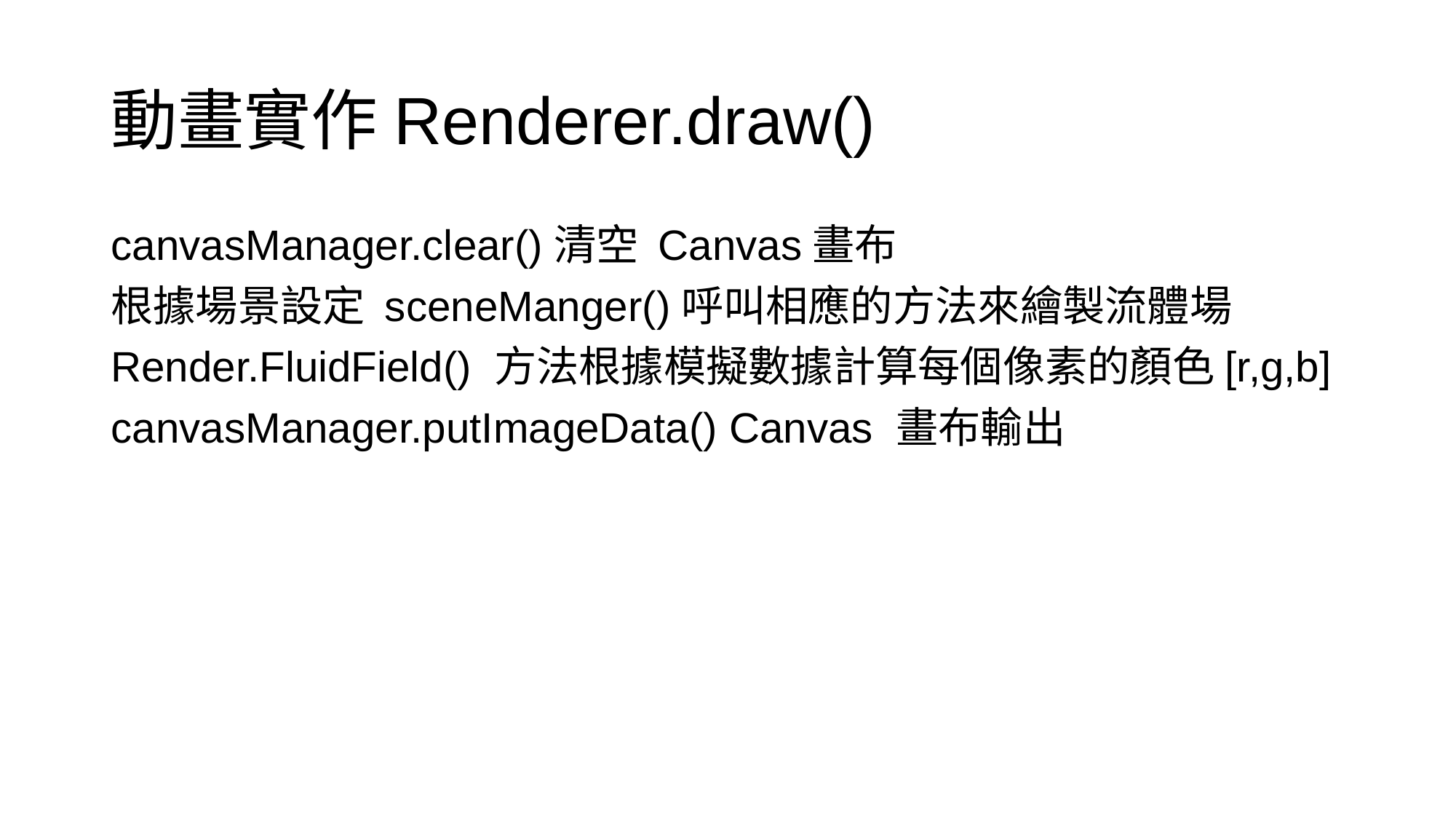

# 動畫實作Renderer.draw()
canvasManager.clear()清空 Canvas畫布
根據場景設定 sceneManger()呼叫相應的方法來繪製流體場
Render.FluidField() 方法根據模擬數據計算每個像素的顏色[r,g,b]
canvasManager.putImageData() Canvas 畫布輸出